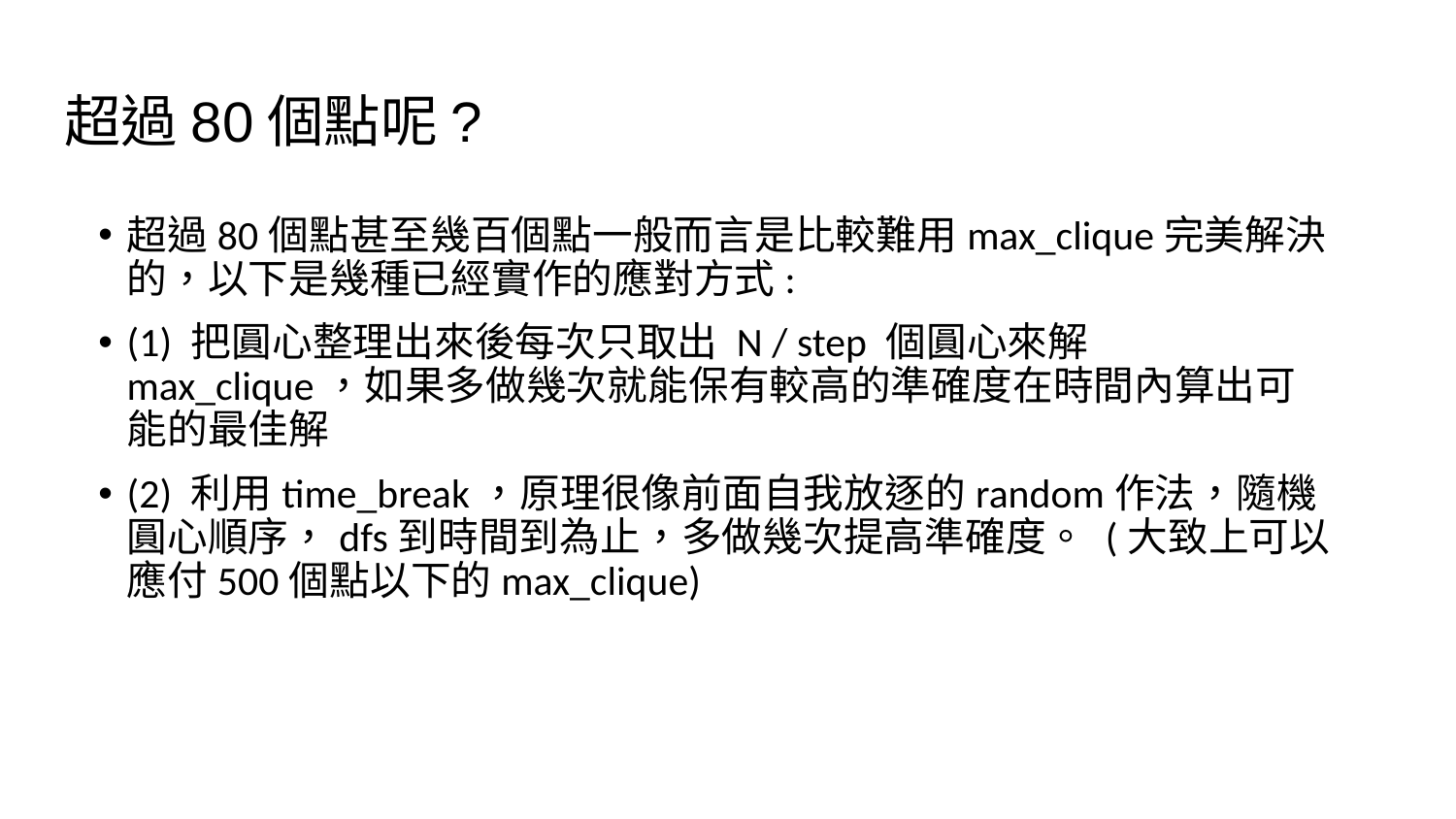

# 超過80個點呢?
超過80個點甚至幾百個點一般而言是比較難用max_clique完美解決的，以下是幾種已經實作的應對方式:
(1) 把圓心整理出來後每次只取出 N / step 個圓心來解max_clique，如果多做幾次就能保有較高的準確度在時間內算出可能的最佳解
(2) 利用time_break，原理很像前面自我放逐的random作法，隨機圓心順序，dfs到時間到為止，多做幾次提高準確度。 (大致上可以應付500個點以下的max_clique)